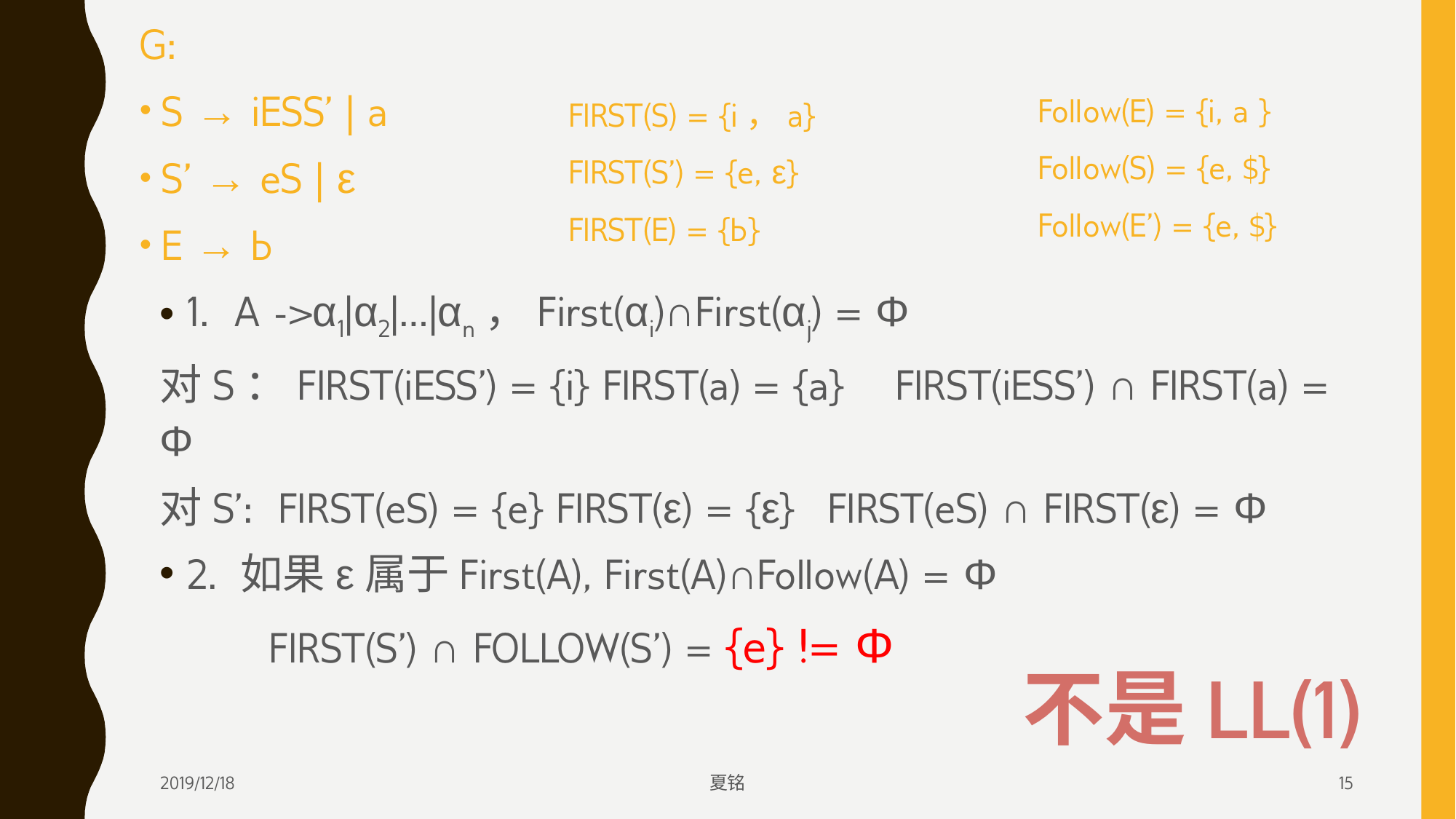

G:
S → iESS’ | a
S’ → eS | ε
E → b
Follow(E) = {i, a }
Follow(S) = {e, $}
Follow(E’) = {e, $}

FIRST(S) = {i，a}
FIRST(S’) = {e, ε}
FIRST(E) = {b}

1.  A ->α1|α2|…|αn，First(αi)∩First(αj) = Φ
对S：FIRST(iESS’) = {i} FIRST(a) = {a}    FIRST(iESS’) ∩ FIRST(a) = Φ
对S’:  FIRST(eS) = {e} FIRST(ε) = {ε}	 FIRST(eS) ∩ FIRST(ε) = Φ
2. 如果ε属于First(A), First(A)∩Follow(A) = Φ
	FIRST(S’) ∩ FOLLOW(S’) = {e} != Φ
不是LL(1)
2019/12/18
夏铭
15